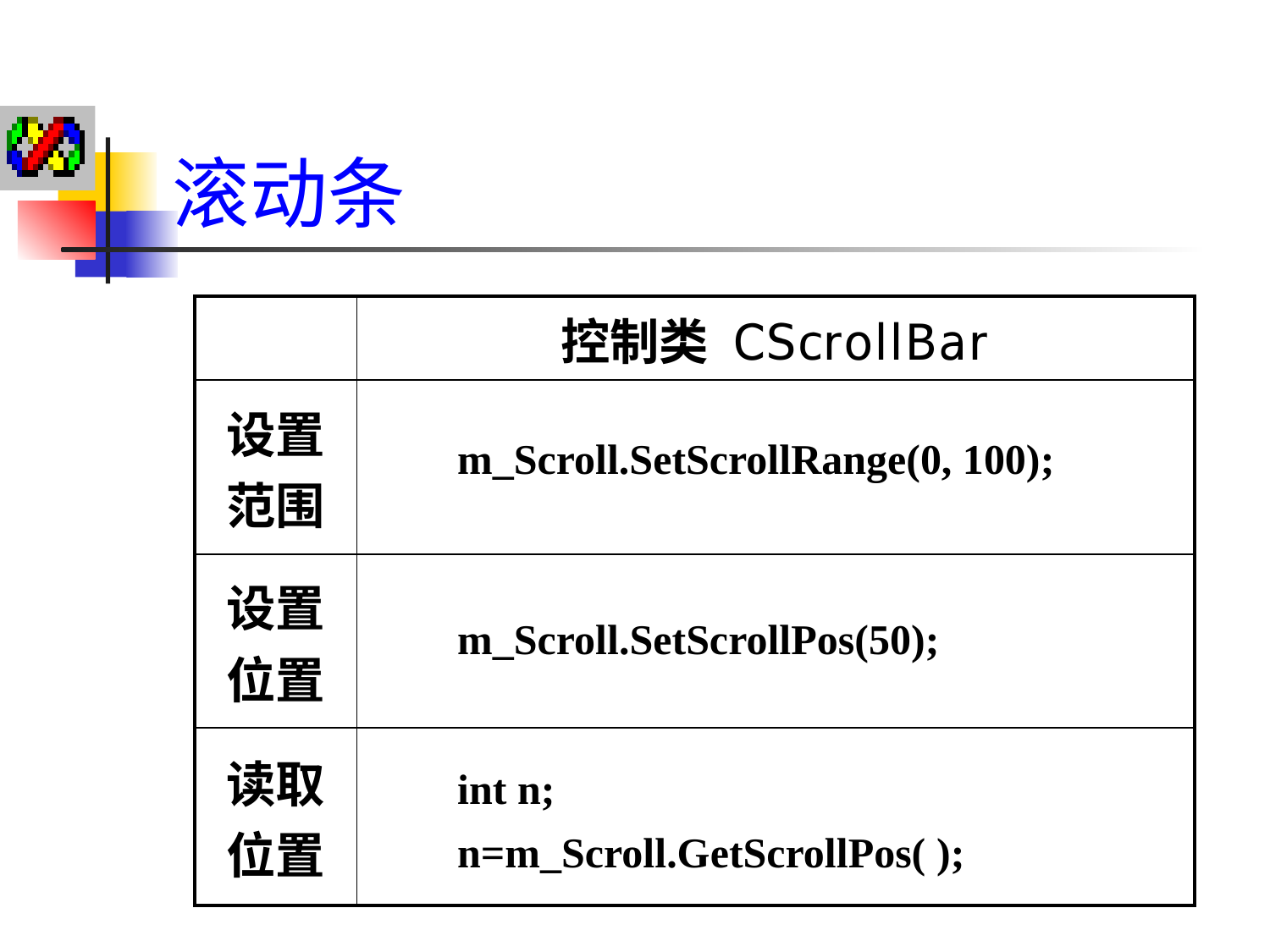

# 滚动条
|  | 控制类 CScrollBar |
| --- | --- |
| 设置范围 |  |
| 设置位置 |  |
| 读取位置 |  |
m_Scroll.SetScrollRange(0, 100);
m_Scroll.SetScrollPos(50);
int n;
n=m_Scroll.GetScrollPos( );